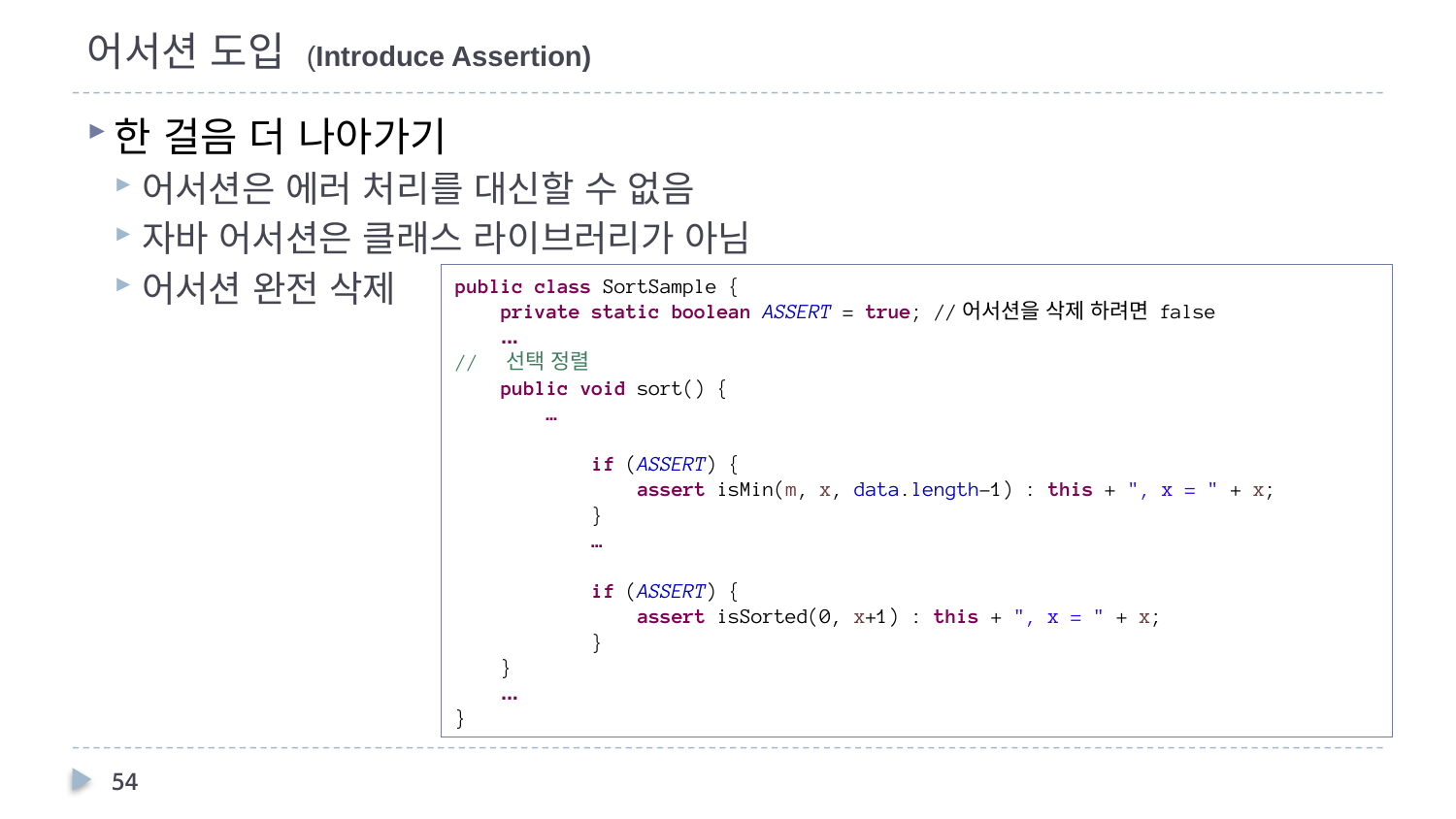

# 어서션 도입 (Introduce Assertion)
한 걸음 더 나아가기
어서션은 에러 처리를 대신할 수 없음
자바 어서션은 클래스 라이브러리가 아님
어서션 완전 삭제
public class SortSample {
    private static boolean ASSERT = true; //어서션을 삭제 하려면 false
    ...
//  선택 정렬
    public void sort() {
        …

            if (ASSERT) {
                assert isMin(m, x, data.length-1) : this + ", x = " + x;
            }
            …

            if (ASSERT) {
                assert isSorted(0, x+1) : this + ", x = " + x;
            }
    }
    ...
}
54